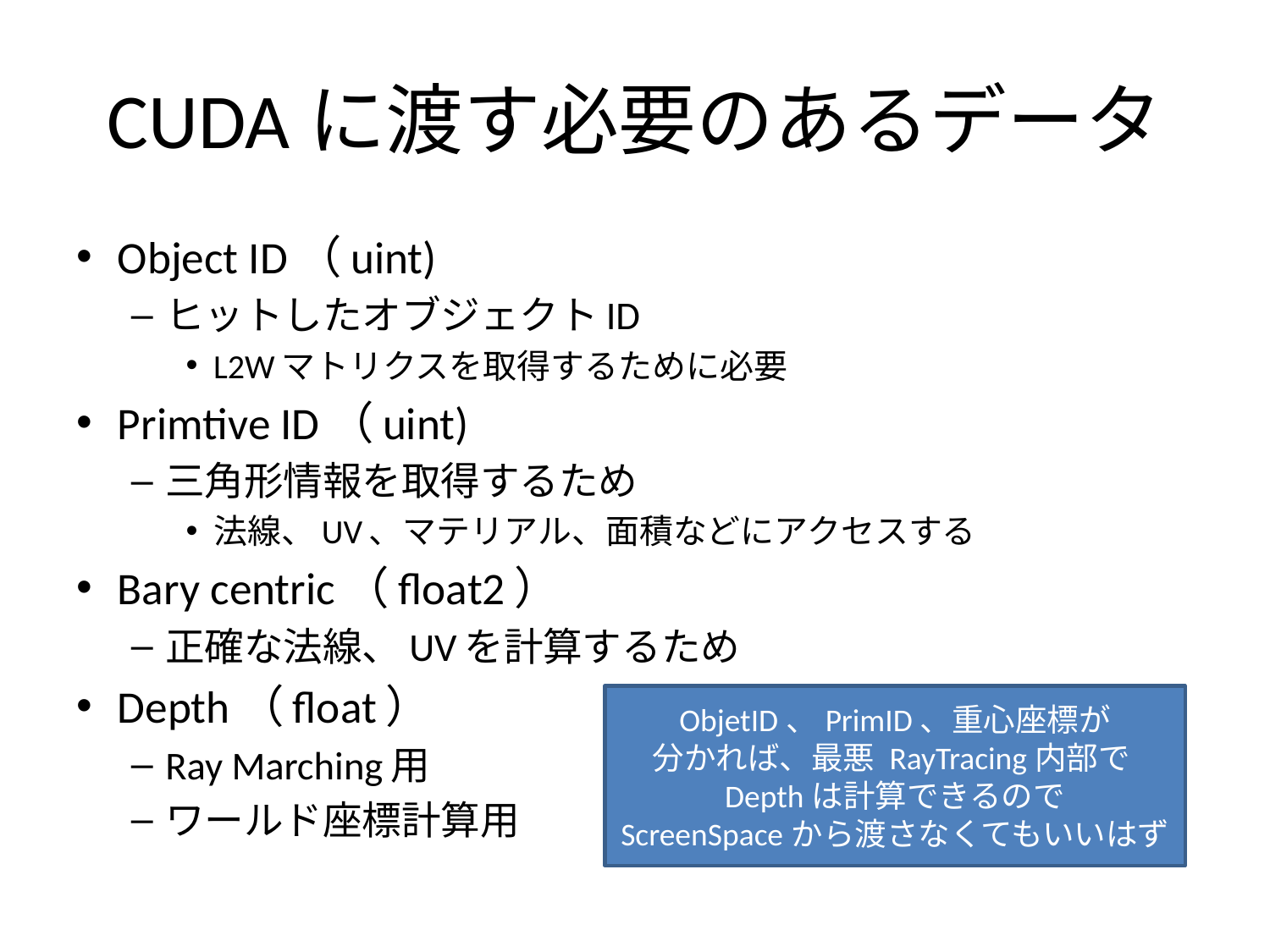

# CUDAに渡す必要のあるデータ
Object ID（uint)
ヒットしたオブジェクトID
L2Wマトリクスを取得するために必要
Primtive ID（uint)
三角形情報を取得するため
法線、UV、マテリアル、面積などにアクセスする
Bary centric（float2）
正確な法線、UVを計算するため
Depth（float）
Ray Marching用
ワールド座標計算用

ObjetID、PrimID、重心座標が
分かれば、最悪 RayTracing内部でDepthは計算できるので
ScreenSpaceから渡さなくてもいいはず